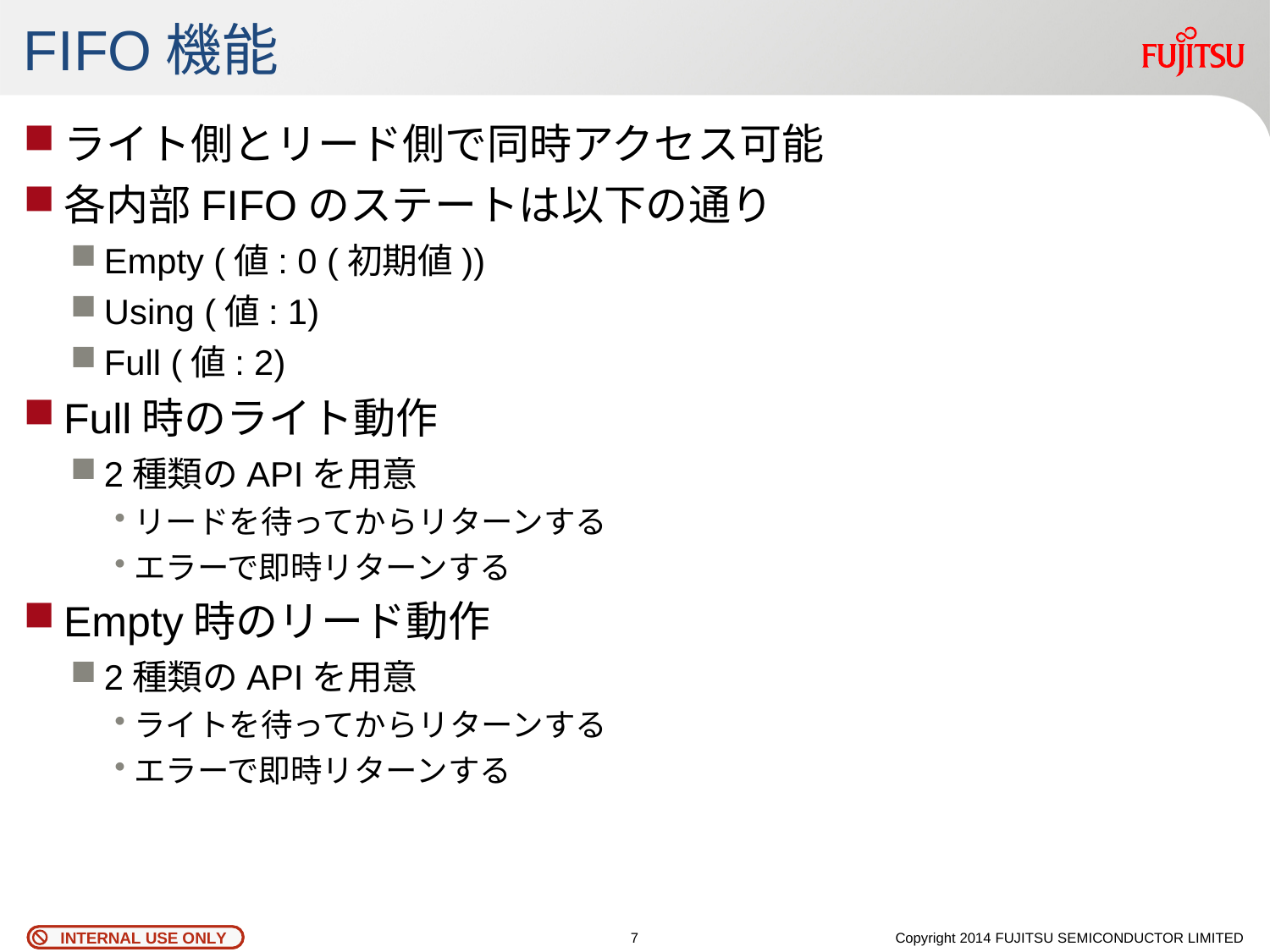

# FIFO機能
ライト側とリード側で同時アクセス可能
各内部FIFOのステートは以下の通り
Empty (値: 0 (初期値))
Using (値: 1)
Full (値: 2)
Full時のライト動作
2種類のAPIを用意
リードを待ってからリターンする
エラーで即時リターンする
Empty時のリード動作
2種類のAPIを用意
ライトを待ってからリターンする
エラーで即時リターンする
7
Copyright 2014 FUJITSU SEMICONDUCTOR LIMITED